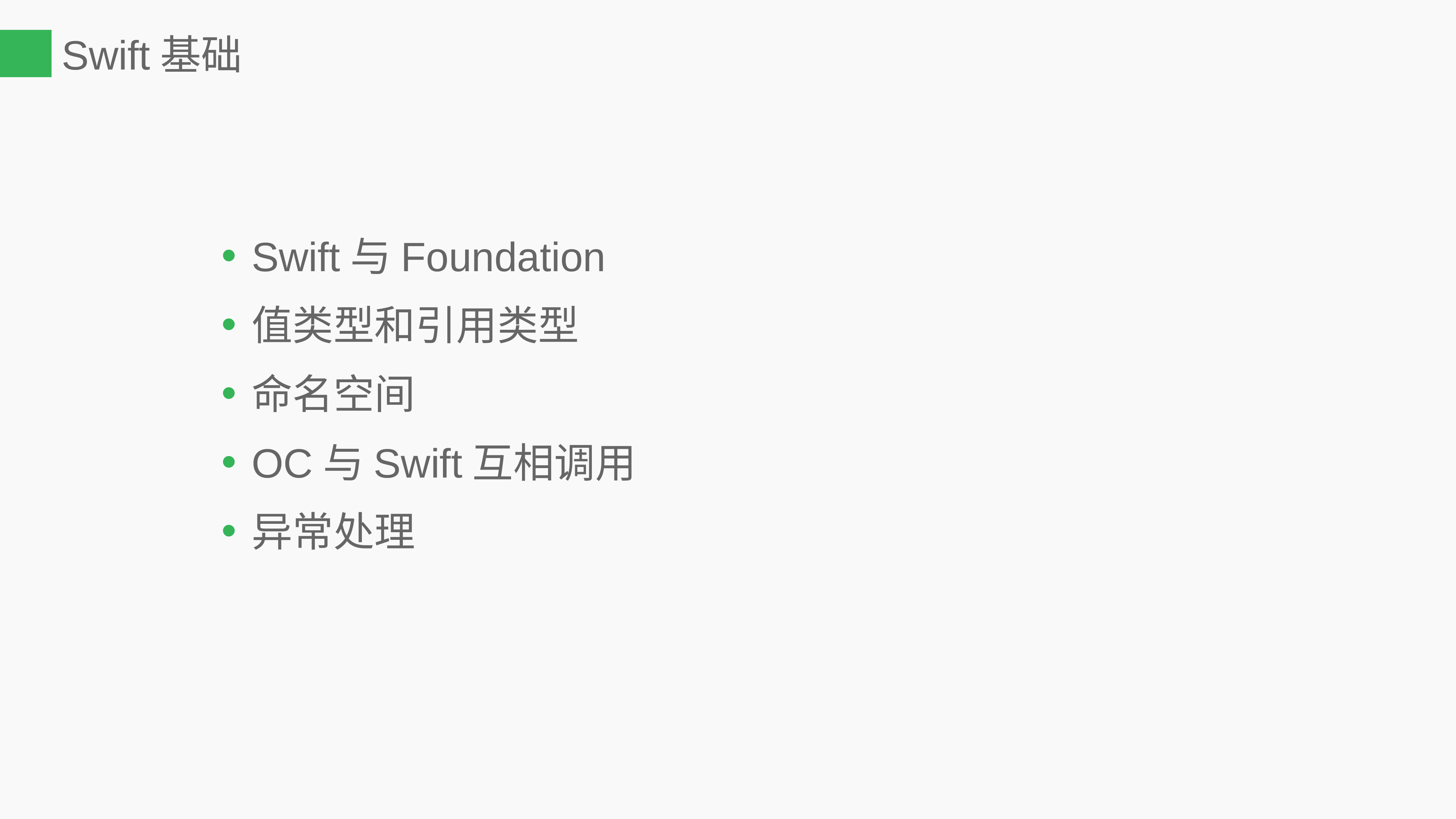

# Swift基础
Swift与Foundation
值类型和引用类型
命名空间
OC与Swift互相调用
异常处理